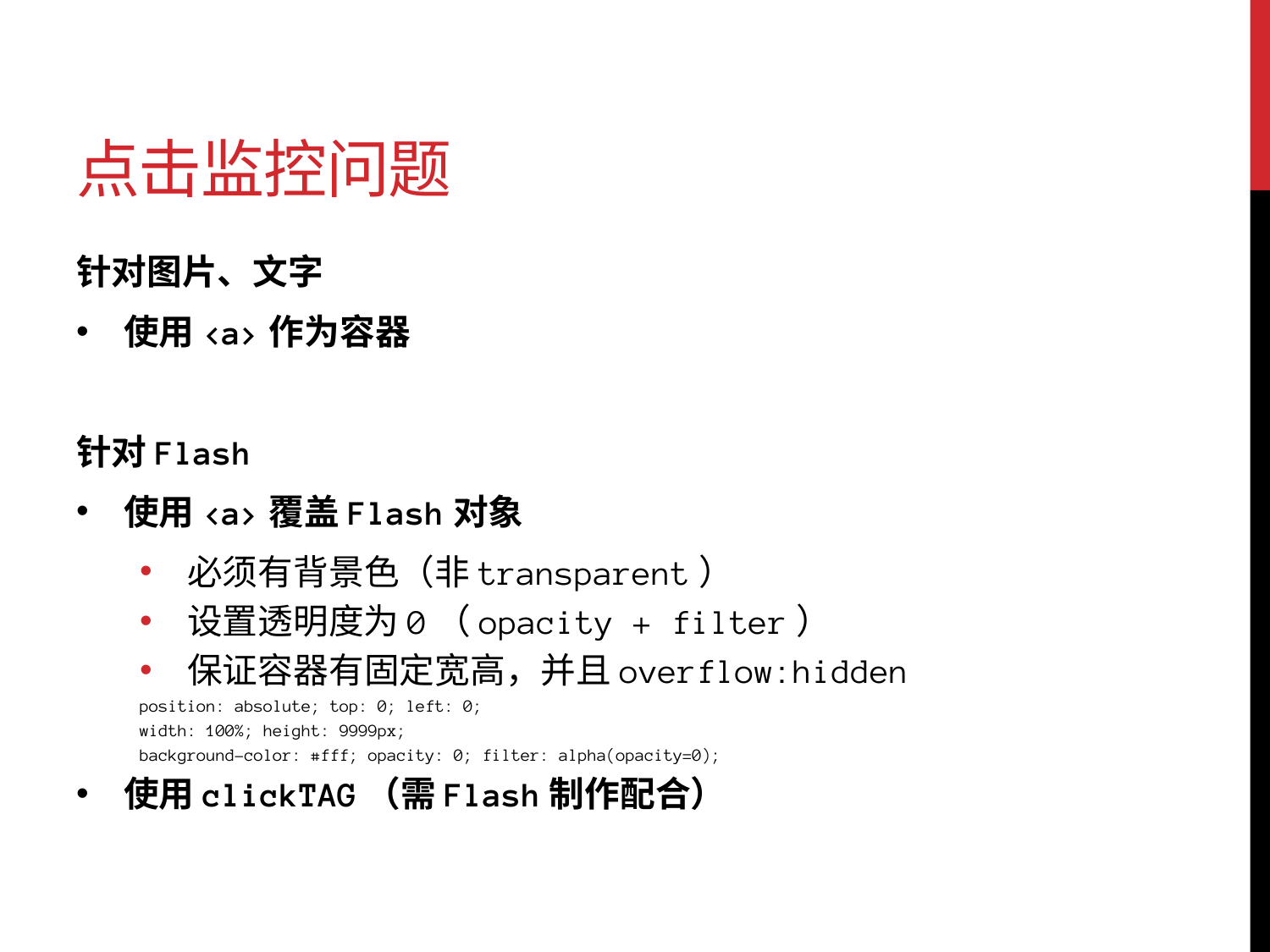

# 点击监控问题
针对图片、文字
使用<a>作为容器

针对Flash
使用<a>覆盖Flash对象
必须有背景色（非transparent）
设置透明度为0（opacity + filter）
保证容器有固定宽高，并且overflow:hidden
position: absolute; top: 0; left: 0;
width: 100%; height: 9999px;
background-color: #fff; opacity: 0; filter: alpha(opacity=0);
使用clickTAG（需Flash制作配合）